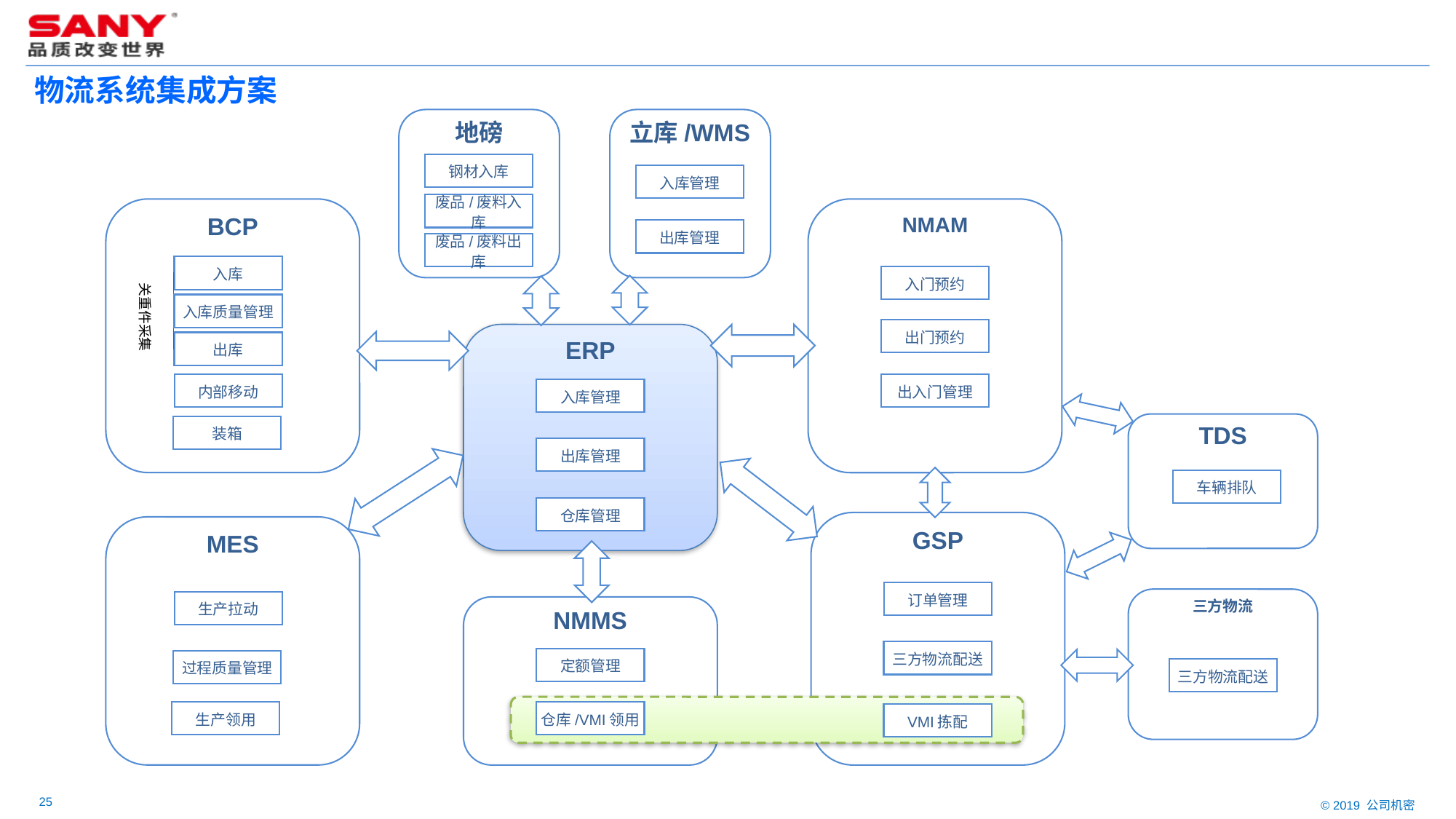

# 物流系统集成方案
地磅
立库/WMS
钢材入库
入库管理
废品/废料入库
NMAM
BCP
出库管理
废品/废料出库
入库
入门预约
关重件采集

入库质量管理
出门预约
ERP

出库
内部移动
出入门管理
入库管理

TDS
装箱
出库管理
车辆排队

仓库管理
GSP
MES

订单管理
三方物流
生产拉动
NMMS
三方物流配送
定额管理

过程质量管理
三方物流配送

生产领用
仓库/VMI领用
VMI拣配